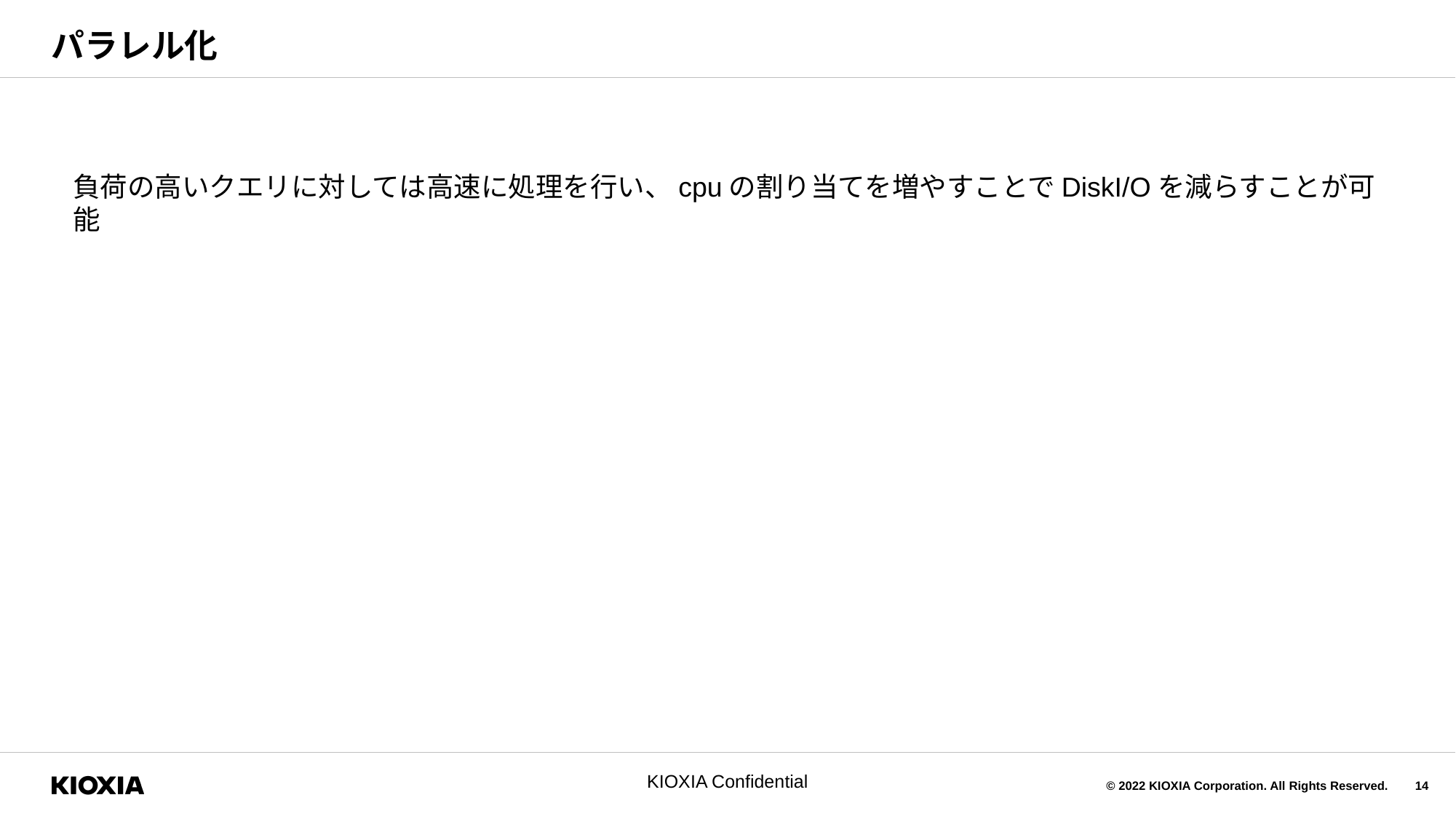

# パラレル化
負荷の高いクエリに対しては高速に処理を行い、cpuの割り当てを増やすことでDiskI/Oを減らすことが可能
KIOXIA Confidential